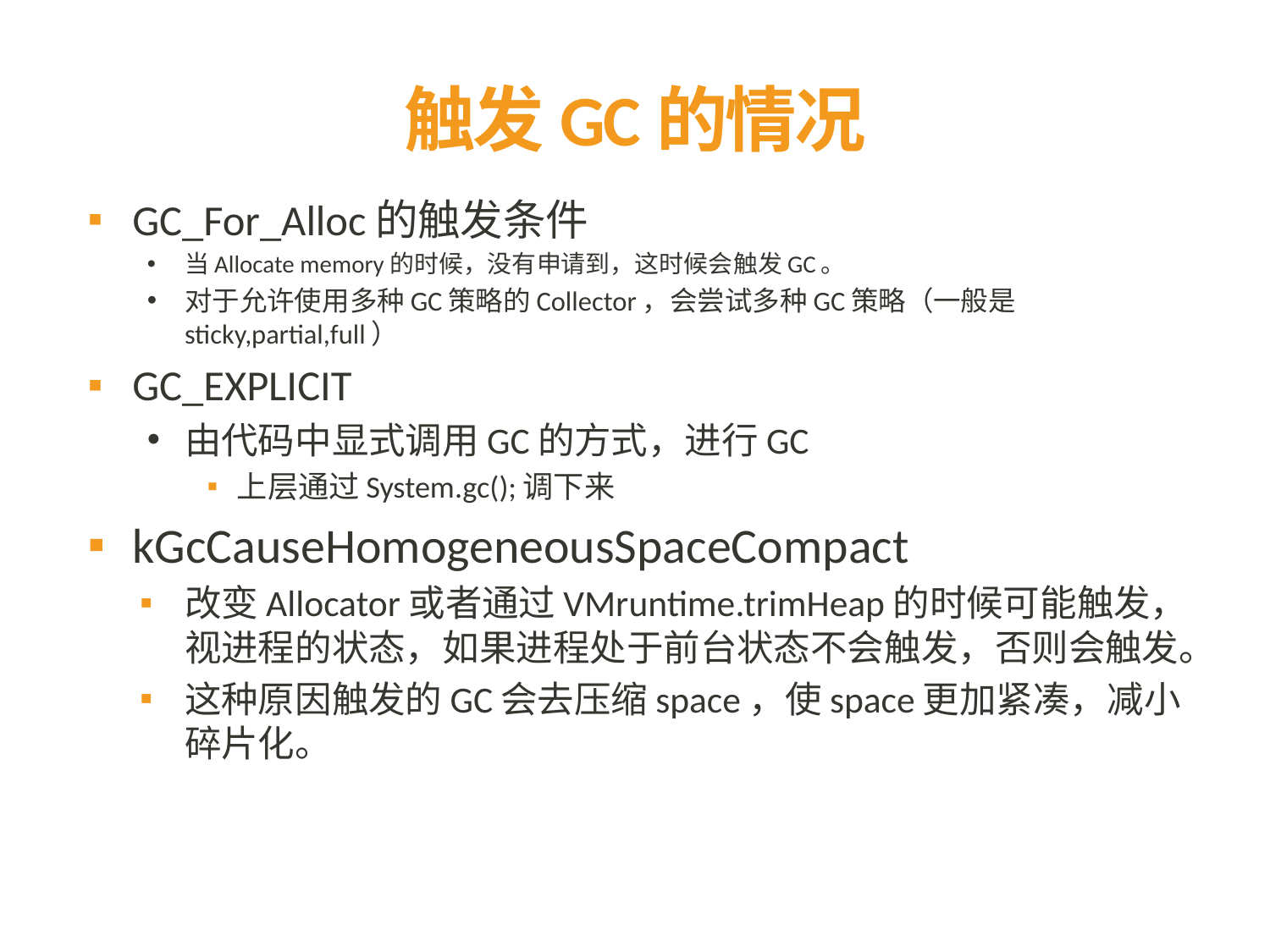

# 触发GC的情况
GC_For_Alloc的触发条件
当Allocate memory的时候，没有申请到，这时候会触发GC。
对于允许使用多种GC策略的Collector，会尝试多种GC策略（一般是sticky,partial,full）
GC_EXPLICIT
由代码中显式调用GC的方式，进行GC
上层通过System.gc();调下来
kGcCauseHomogeneousSpaceCompact
改变Allocator或者通过VMruntime.trimHeap的时候可能触发，视进程的状态，如果进程处于前台状态不会触发，否则会触发。
这种原因触发的GC会去压缩space，使space更加紧凑，减小碎片化。